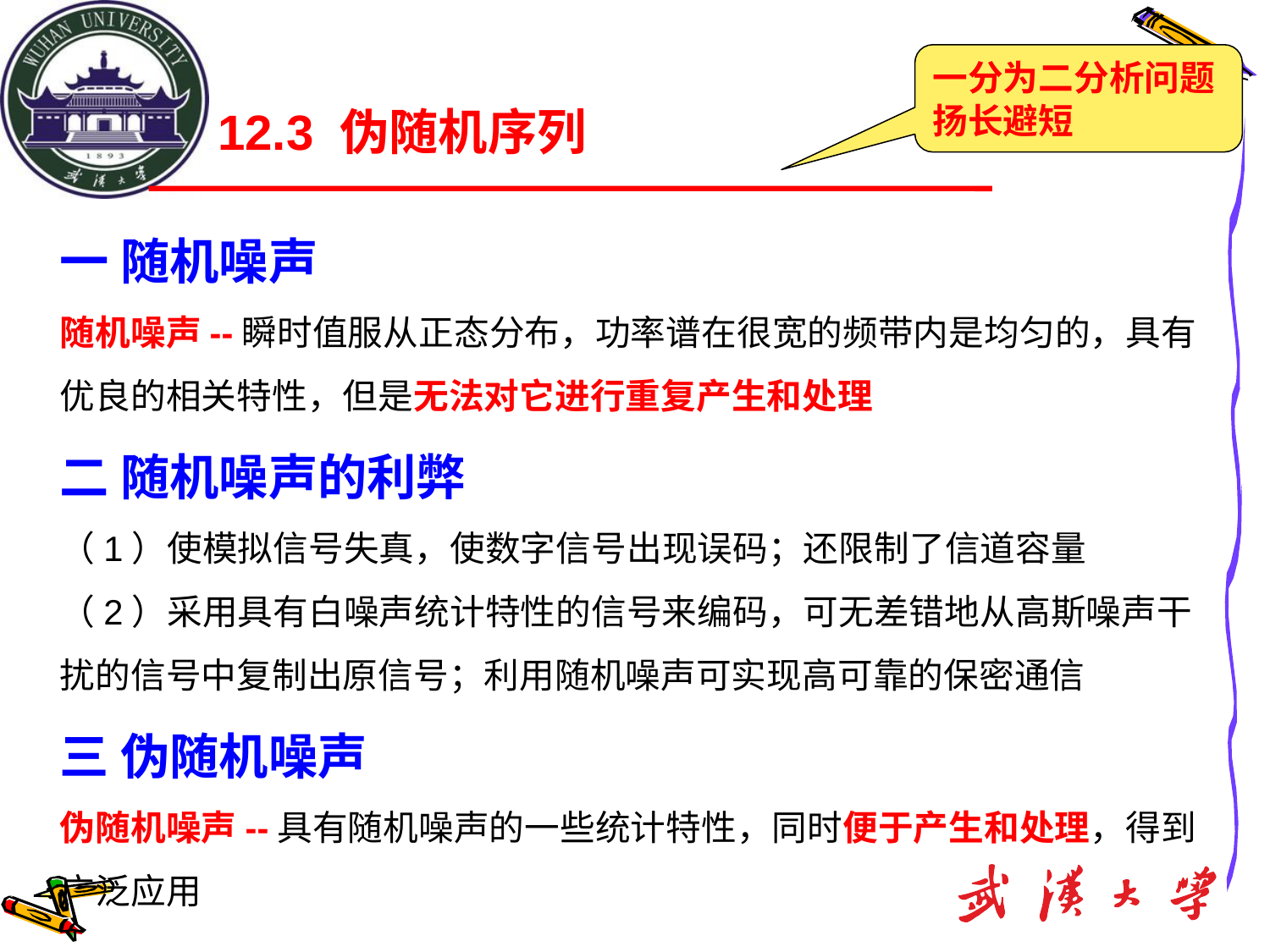

一分为二分析问题
扬长避短
# 12.3 伪随机序列
一 随机噪声
随机噪声--瞬时值服从正态分布，功率谱在很宽的频带内是均匀的，具有优良的相关特性，但是无法对它进行重复产生和处理
二 随机噪声的利弊
（1）使模拟信号失真，使数字信号出现误码；还限制了信道容量
（2）采用具有白噪声统计特性的信号来编码，可无差错地从高斯噪声干扰的信号中复制出原信号；利用随机噪声可实现高可靠的保密通信
三 伪随机噪声
伪随机噪声--具有随机噪声的一些统计特性，同时便于产生和处理，得到广泛应用